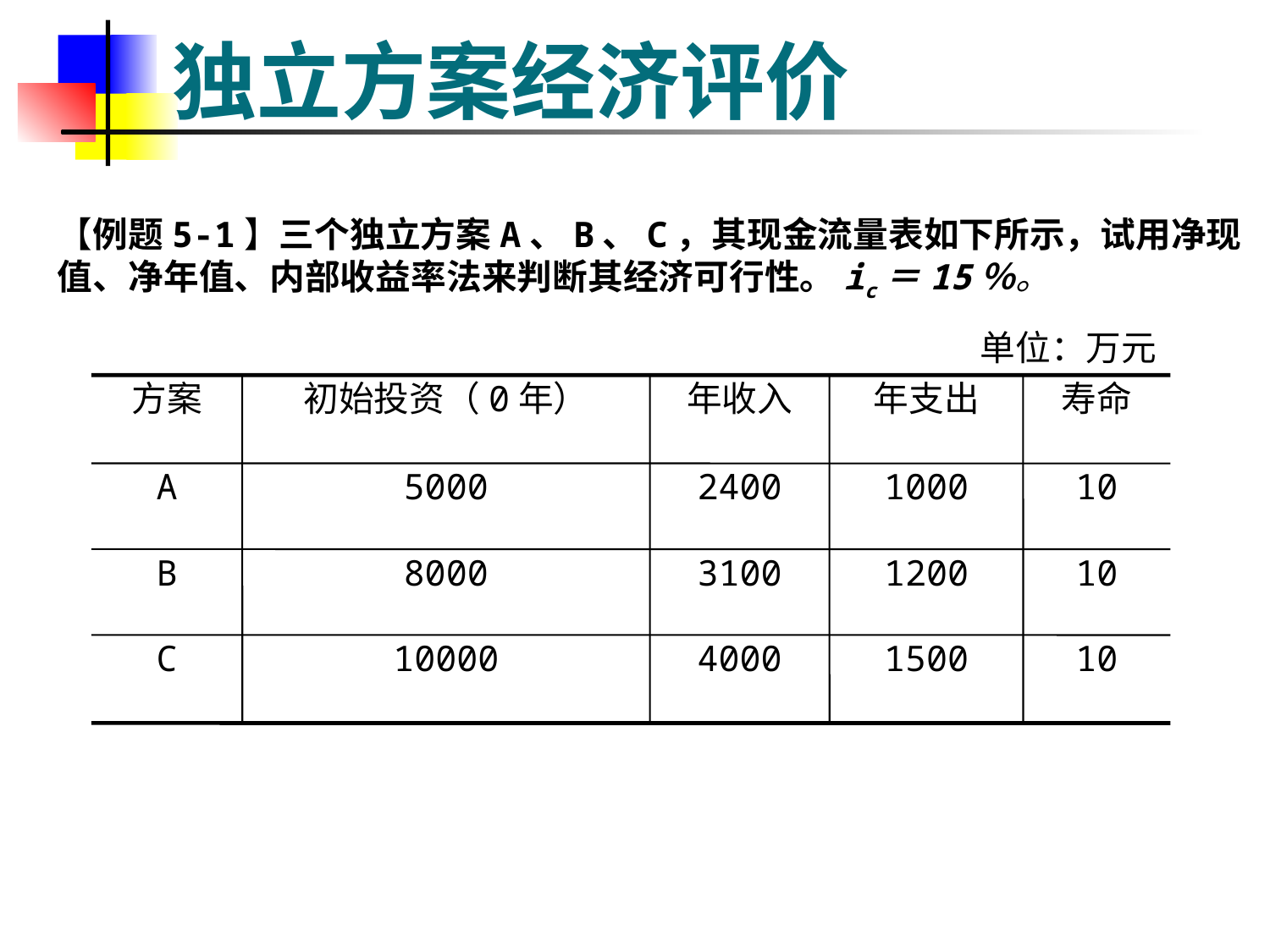

# 独立方案经济评价
【例题5-1】三个独立方案A、B、C，其现金流量表如下所示，试用净现值、净年值、内部收益率法来判断其经济可行性。ic＝15％。
单位：万元
方案

初始投资（0年）

年收入

年支出

寿命

A

5000
2400
1000
10

B

8000
3100
1200
10

C

10000
4000
1500
10

29